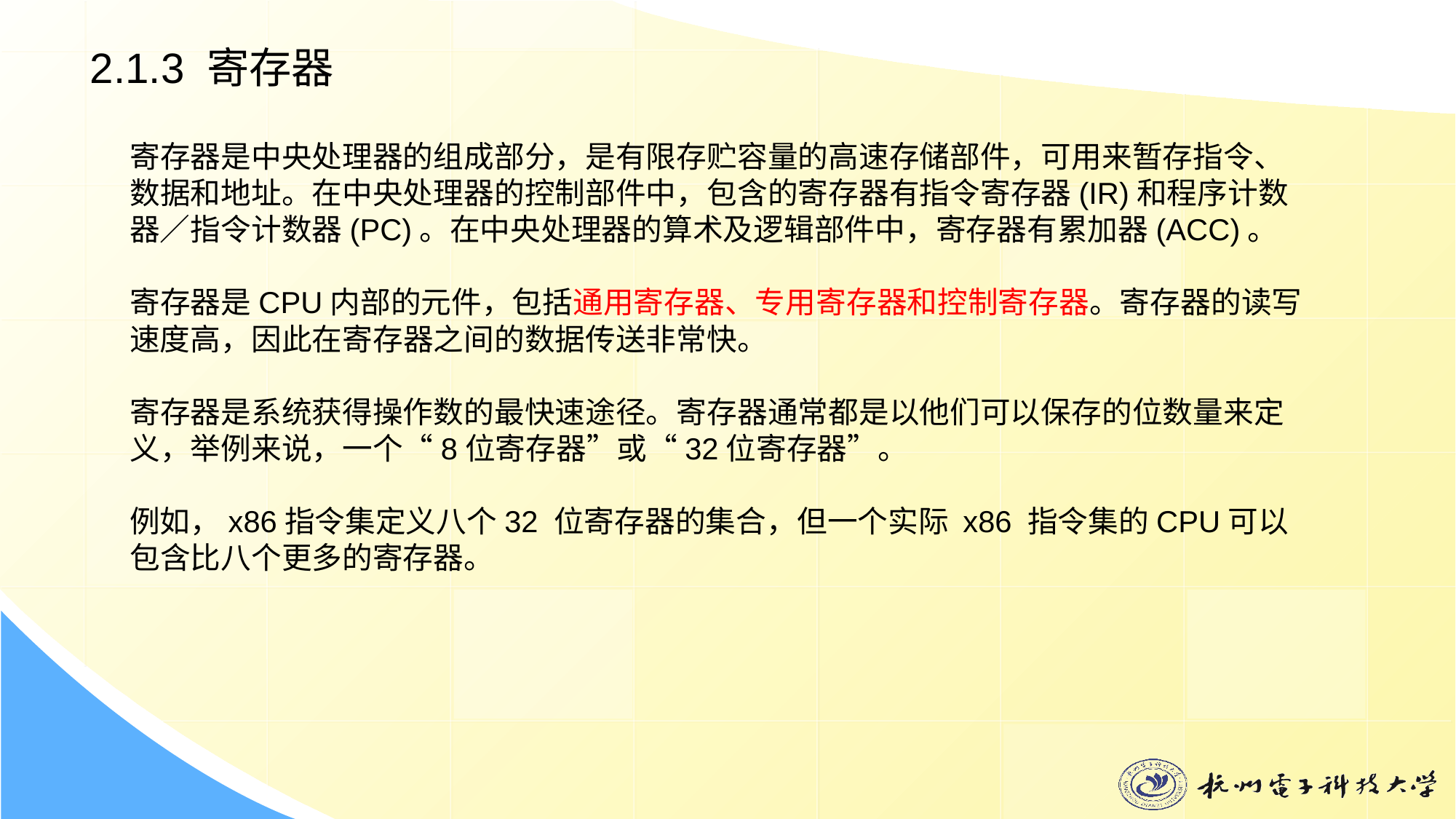

2.1.3 寄存器
寄存器是中央处理器的组成部分，是有限存贮容量的高速存储部件，可用来暂存指令、数据和地址。在中央处理器的控制部件中，包含的寄存器有指令寄存器(IR)和程序计数器／指令计数器(PC)。在中央处理器的算术及逻辑部件中，寄存器有累加器(ACC)。

寄存器是CPU内部的元件，包括通用寄存器、专用寄存器和控制寄存器。寄存器的读写速度高，因此在寄存器之间的数据传送非常快。

寄存器是系统获得操作数的最快速途径。寄存器通常都是以他们可以保存的位数量来定义，举例来说，一个“8位寄存器”或“32位寄存器”。

例如，x86指令集定义八个32 位寄存器的集合，但一个实际 x86 指令集的CPU可以包含比八个更多的寄存器。